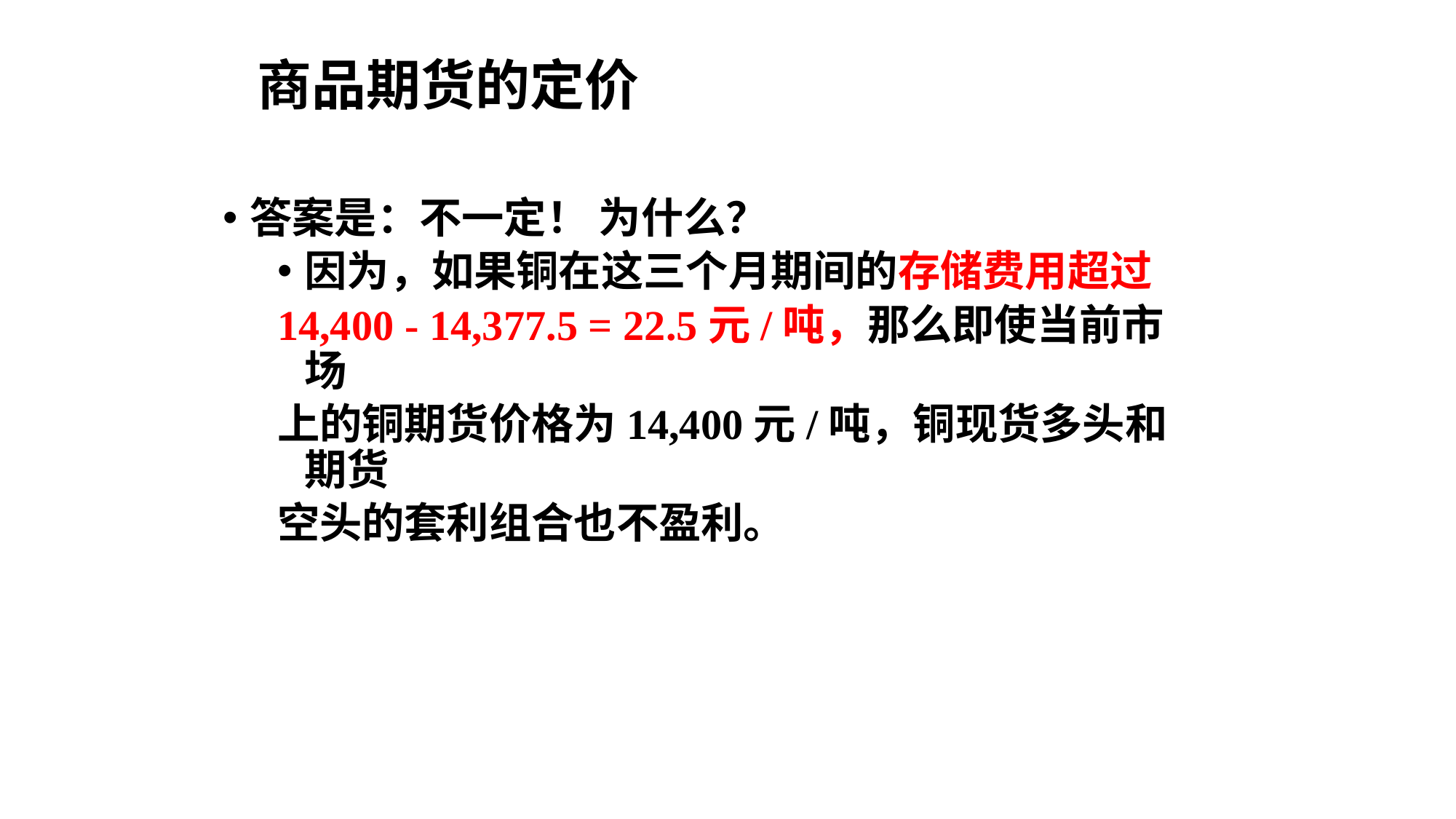

# 商品期货的定价
答案是：不一定！ 为什么？
因为，如果铜在这三个月期间的存储费用超过
14,400 - 14,377.5 = 22.5元/吨，那么即使当前市场
上的铜期货价格为14,400元/吨，铜现货多头和期货
空头的套利组合也不盈利。